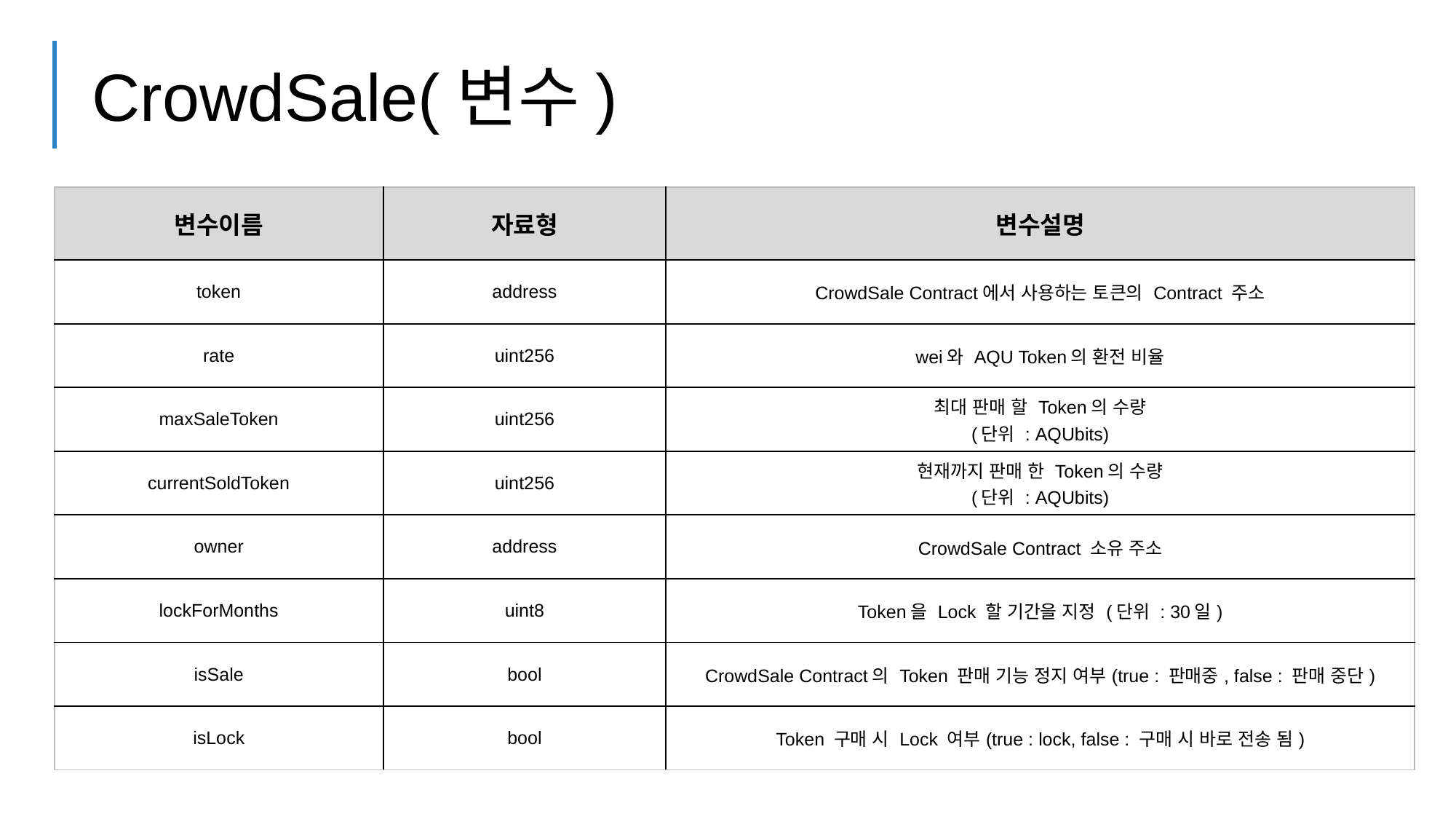

CrowdSale(변수)
| 변수이름 | 자료형 | 변수설명 |
| --- | --- | --- |
| token | address | CrowdSale Contract에서 사용하는 토큰의 Contract 주소 |
| rate | uint256 | wei와 AQU Token의 환전 비율 |
| maxSaleToken | uint256 | 최대 판매 할 Token의 수량 (단위 : AQUbits) |
| currentSoldToken | uint256 | 현재까지 판매 한 Token의 수량 (단위 : AQUbits) |
| owner | address | CrowdSale Contract 소유 주소 |
| lockForMonths | uint8 | Token을 Lock 할 기간을 지정 (단위 : 30일) |
| isSale | bool | CrowdSale Contract의 Token 판매 기능 정지 여부(true : 판매중, false : 판매 중단) |
| isLock | bool | Token 구매 시 Lock 여부(true : lock, false : 구매 시 바로 전송 됨) |